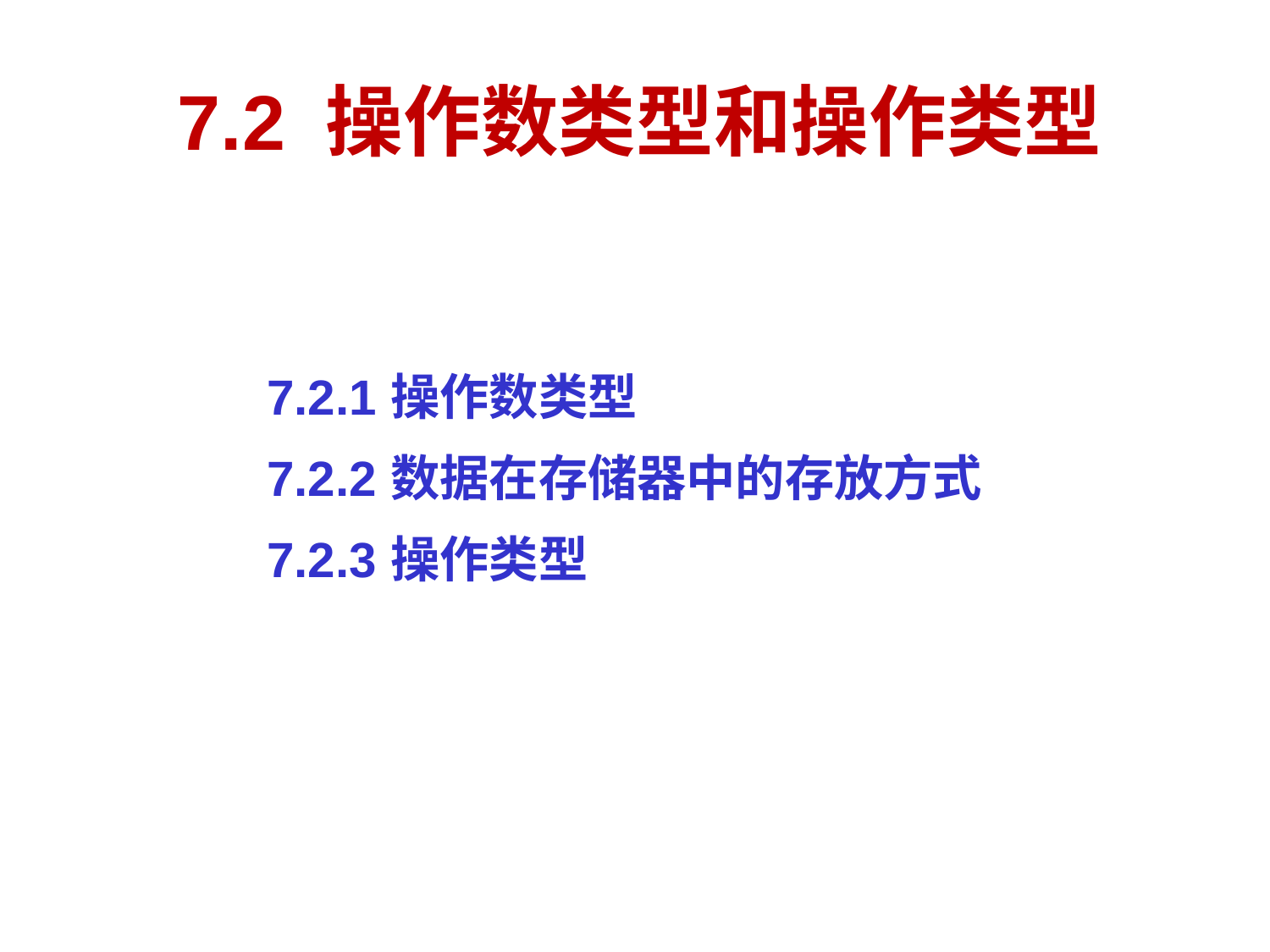

# 7.2 操作数类型和操作类型
7.2.1 操作数类型
7.2.2 数据在存储器中的存放方式
7.2.3 操作类型